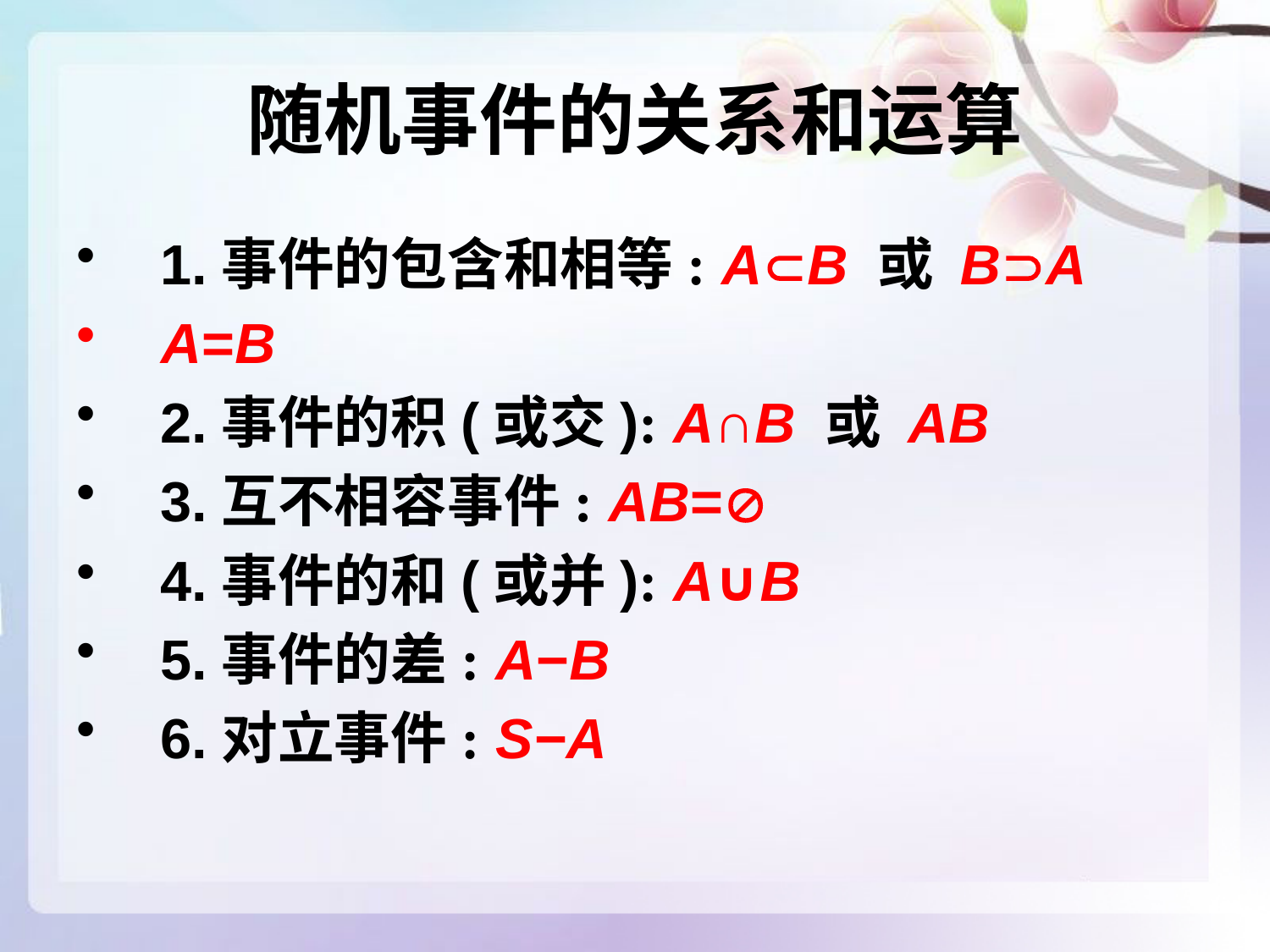

# 随机事件的关系和运算
1.事件的包含和相等: A⊂B 或 B⊃A
A=B
2.事件的积(或交): A∩B 或 AB
3.互不相容事件: AB=∅
4.事件的和(或并): A∪B
5.事件的差: A−B
6.对立事件: S−A